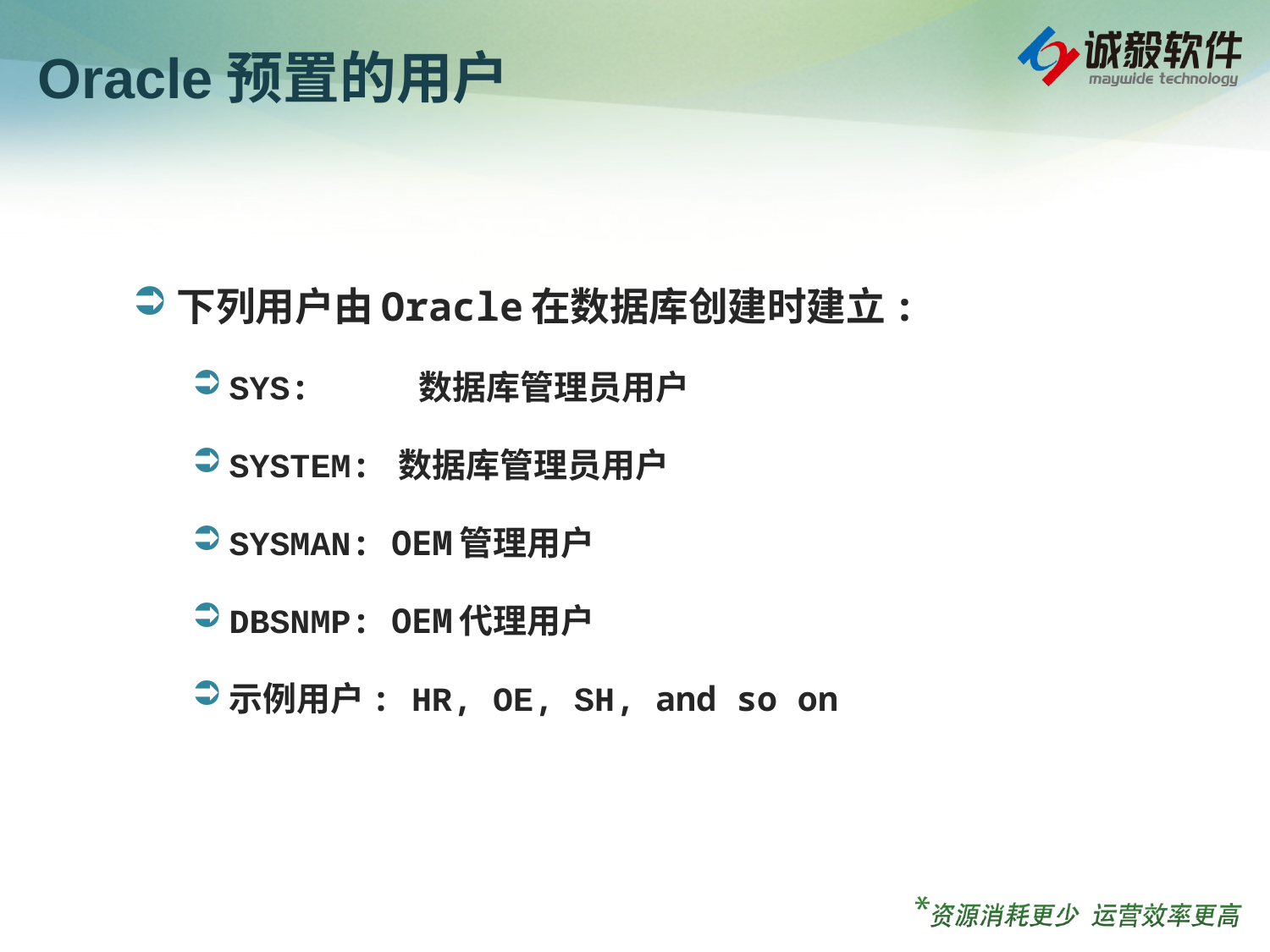

# Oracle预置的用户
下列用户由Oracle在数据库创建时建立:
SYS:     数据库管理员用户
SYSTEM: 数据库管理员用户
SYSMAN: OEM管理用户
DBSNMP: OEM代理用户
示例用户: HR, OE, SH, and so on